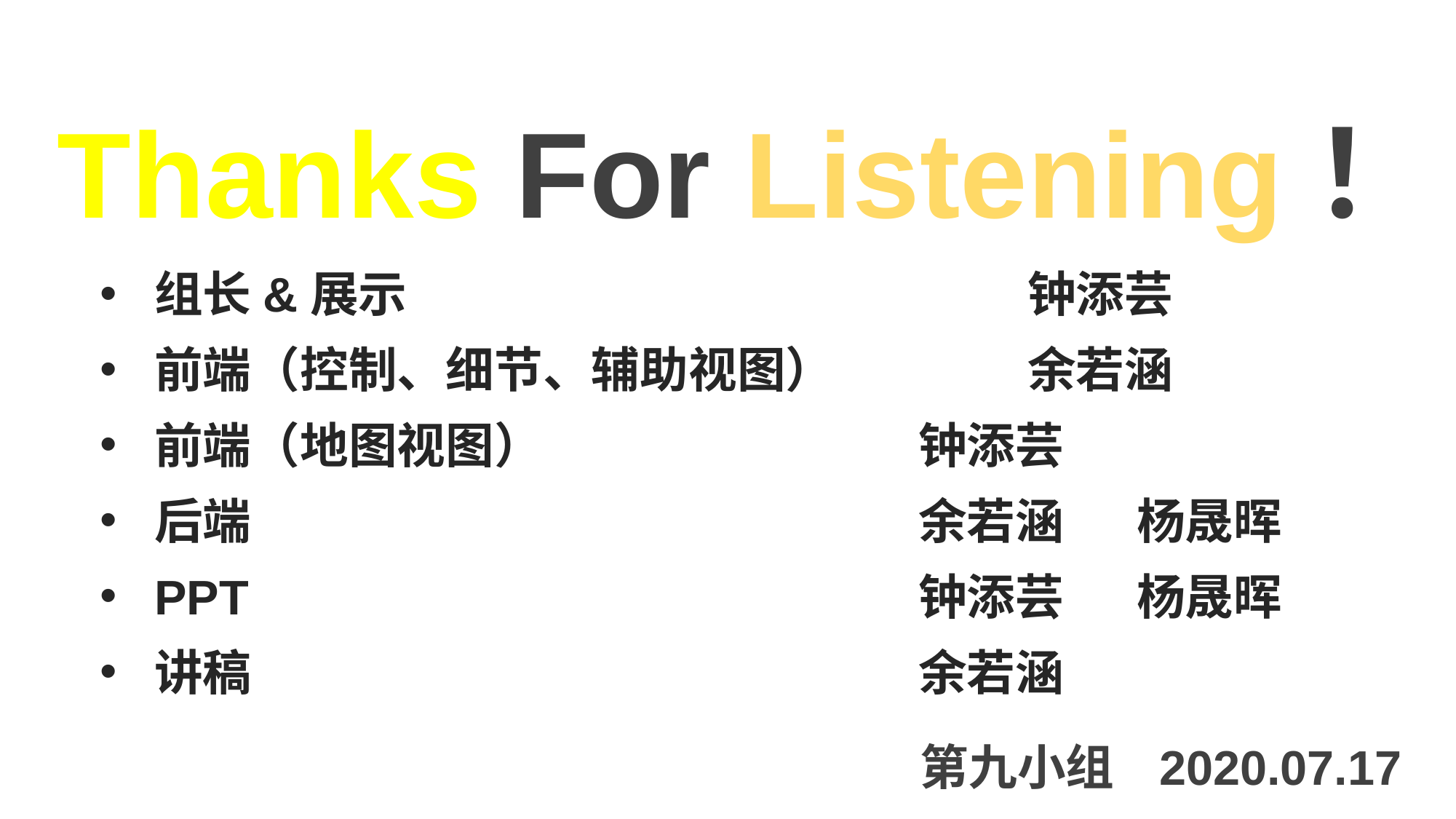

Thanks For Listening！
组长&展示						钟添芸
前端（控制、细节、辅助视图）		余若涵
前端（地图视图）				钟添芸
后端							余若涵	杨晟晖
PPT							钟添芸	杨晟晖
讲稿							余若涵
第九小组   2020.07.17